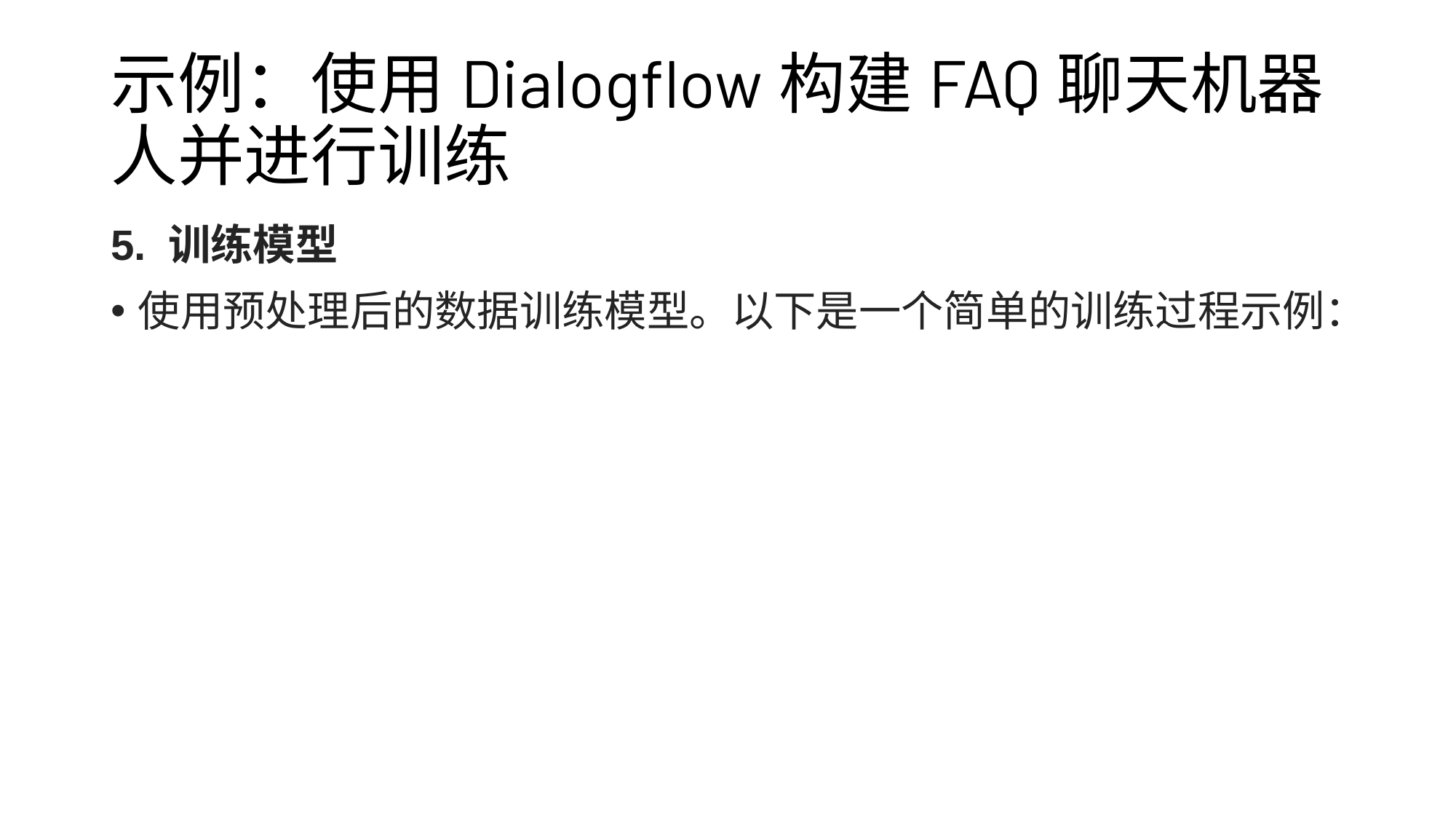

# 示例：使用Dialogflow构建FAQ聊天机器人并进行训练
5. 训练模型
使用预处理后的数据训练模型。以下是一个简单的训练过程示例：